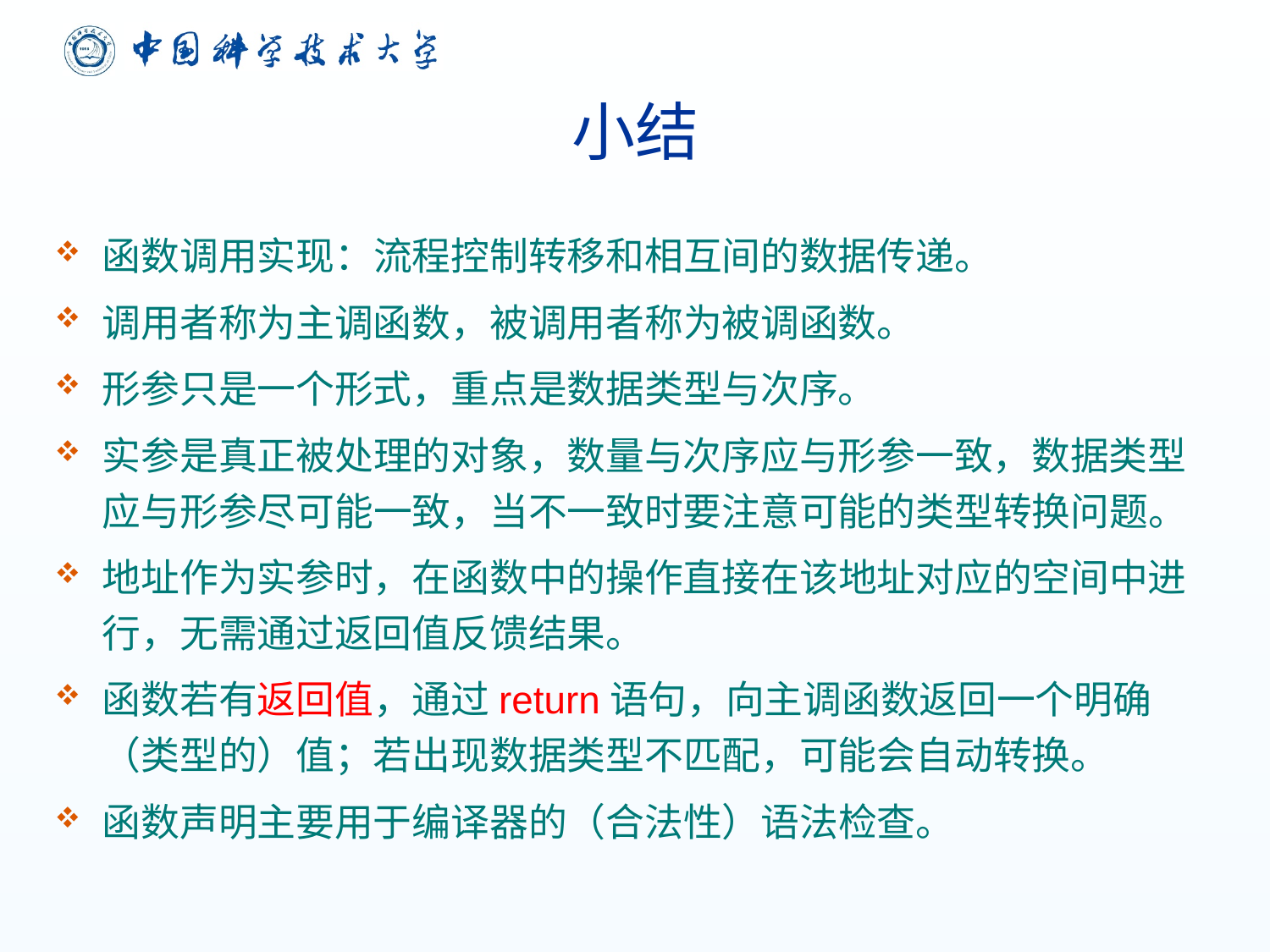

# 小结
函数调用实现：流程控制转移和相互间的数据传递。
调用者称为主调函数，被调用者称为被调函数。
形参只是一个形式，重点是数据类型与次序。
实参是真正被处理的对象，数量与次序应与形参一致，数据类型应与形参尽可能一致，当不一致时要注意可能的类型转换问题。
地址作为实参时，在函数中的操作直接在该地址对应的空间中进行，无需通过返回值反馈结果。
函数若有返回值，通过return语句，向主调函数返回一个明确（类型的）值；若出现数据类型不匹配，可能会自动转换。
函数声明主要用于编译器的（合法性）语法检查。